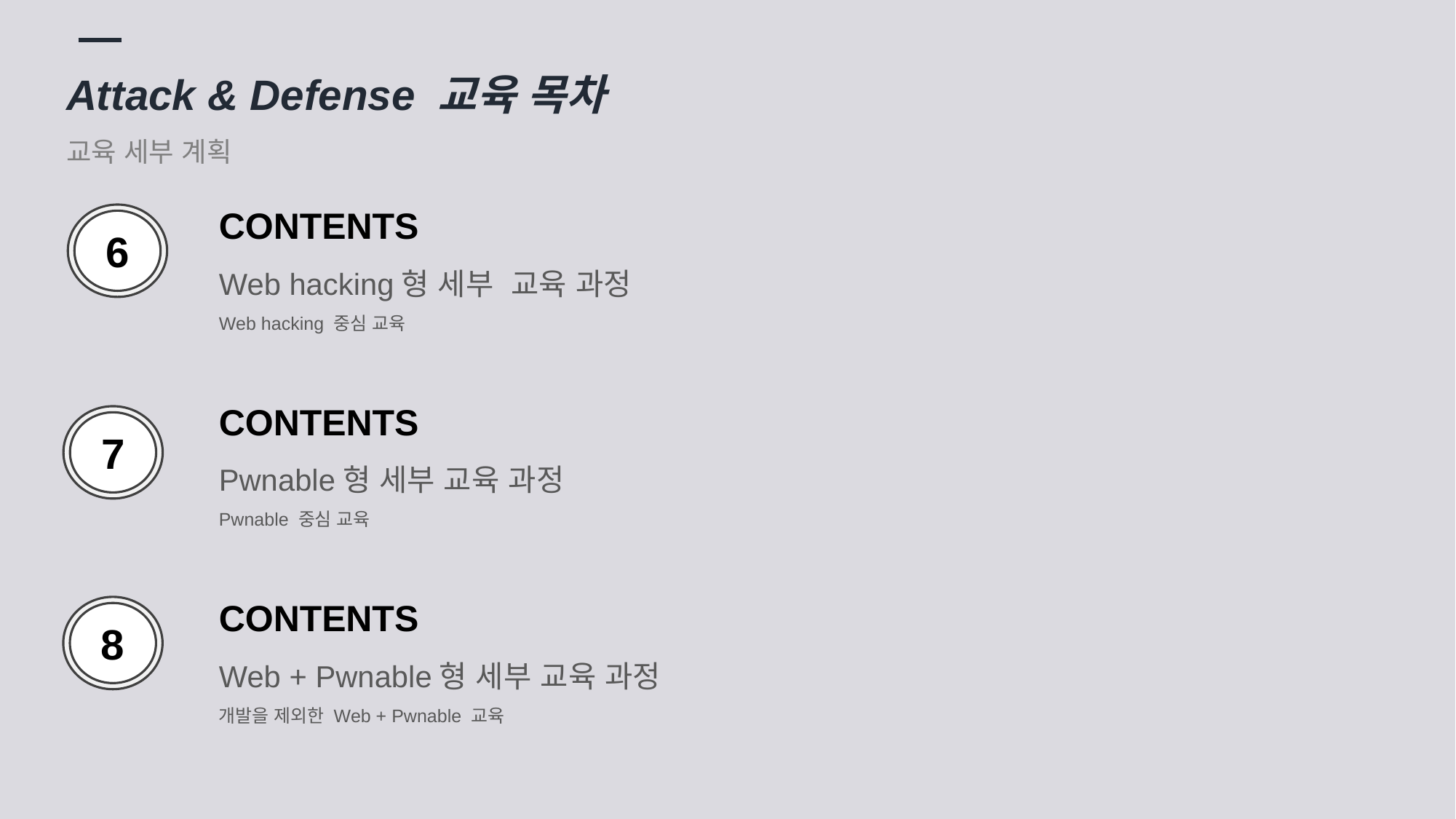

Attack & Defense 교육 목차
교육 세부 계획
CONTENTS
Web hacking형 세부  교육 과정
Web hacking 중심 교육

6
CONTENTS
Pwnable형 세부 교육 과정
Pwnable 중심 교육

7
CONTENTS
Web + Pwnable형 세부 교육 과정
개발을 제외한 Web + Pwnable 교육

8